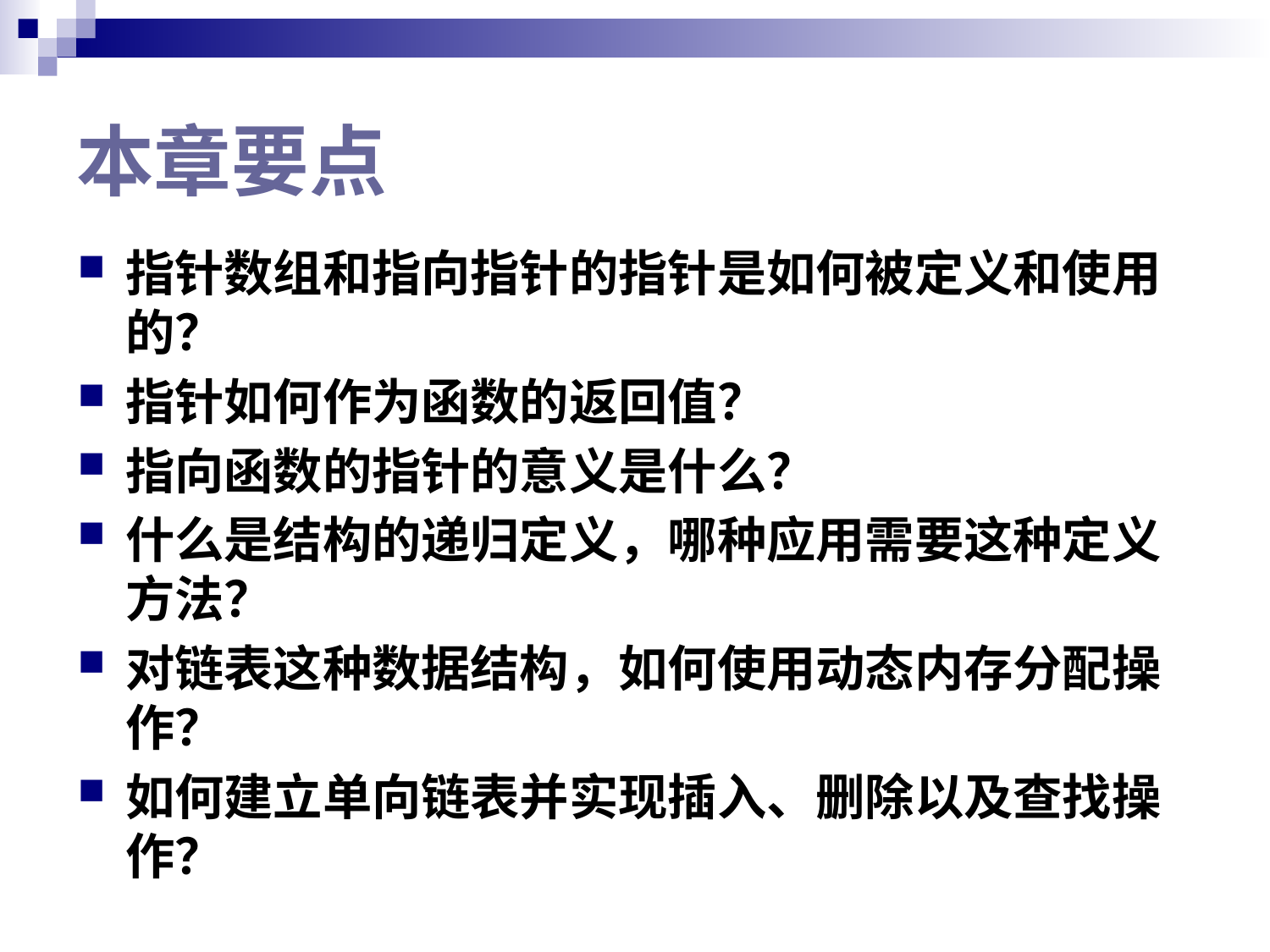

# 本章要点
指针数组和指向指针的指针是如何被定义和使用的？
指针如何作为函数的返回值？
指向函数的指针的意义是什么？
什么是结构的递归定义，哪种应用需要这种定义方法？
对链表这种数据结构，如何使用动态内存分配操作？
如何建立单向链表并实现插入、删除以及查找操作？